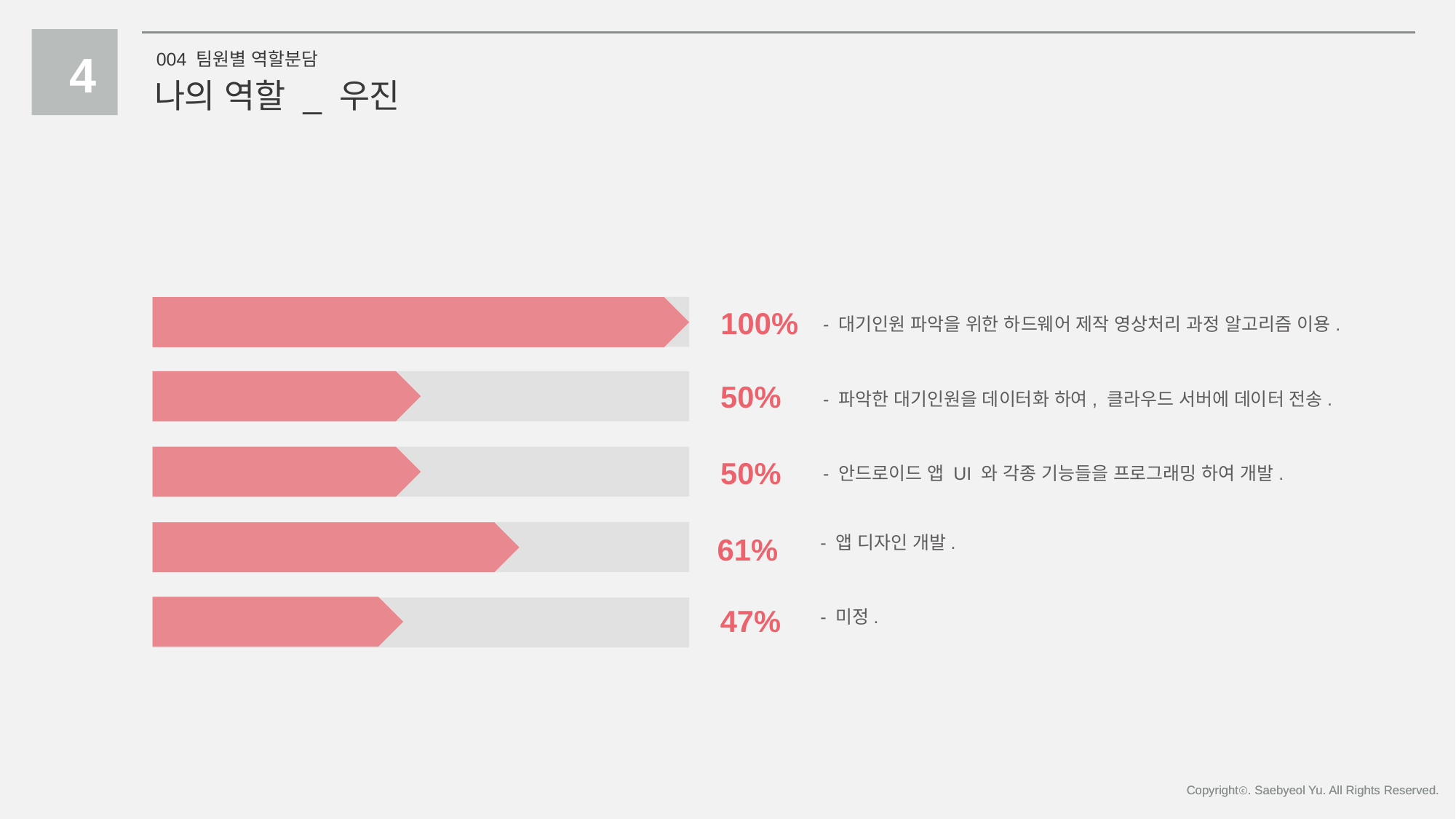

4
004 팀원별 역할분담
나의 역할 _ 우진

100%
- 대기인원 파악을 위한 하드웨어 제작 영상처리 과정 알고리즘 이용.

50%
- 파악한 대기인원을 데이터화 하여, 클라우드 서버에 데이터 전송.

50%
- 안드로이드 앱 UI 와 각종 기능들을 프로그래밍 하여 개발.

61%
- 앱 디자인 개발.

47%

- 미정.
Copyrightⓒ. Saebyeol Yu. All Rights Reserved.